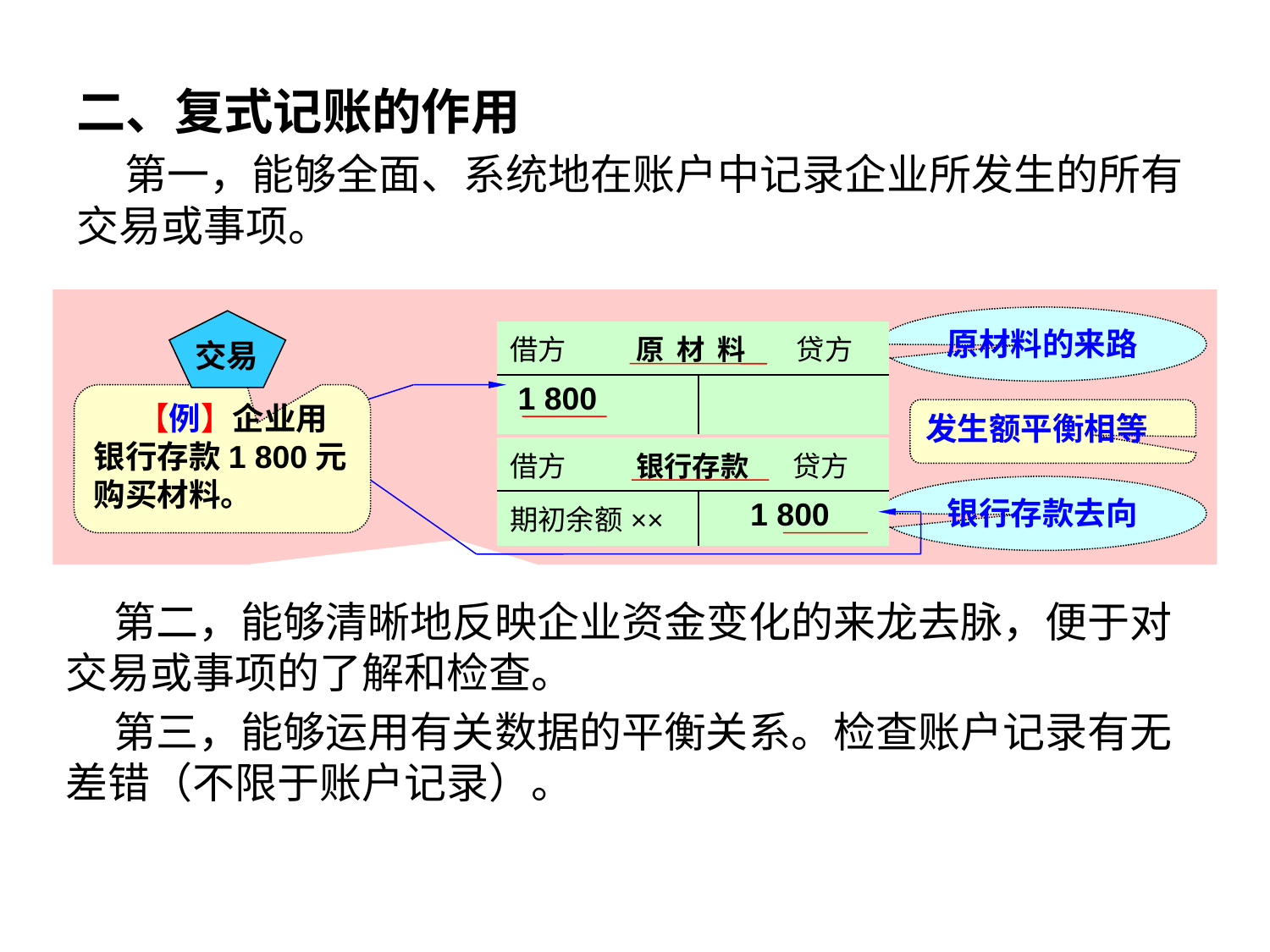

二、复式记账的作用
    第一，能够全面、系统地在账户中记录企业所发生的所有交易或事项。

原材料的来路

交易
| 借方 原 材 料 贷方 |  |
| --- | --- |
| 1 800 |  |

     【例】企业用银行存款1 800元购买材料。

发生额平衡相等

| 借方 银行存款 贷方 |  |
| --- | --- |
| 期初余额×× | 1 800 |
银行存款去向

    第二，能够清晰地反映企业资金变化的来龙去脉，便于对交易或事项的了解和检查。
    第三，能够运用有关数据的平衡关系。检查账户记录有无差错（不限于账户记录）。

21